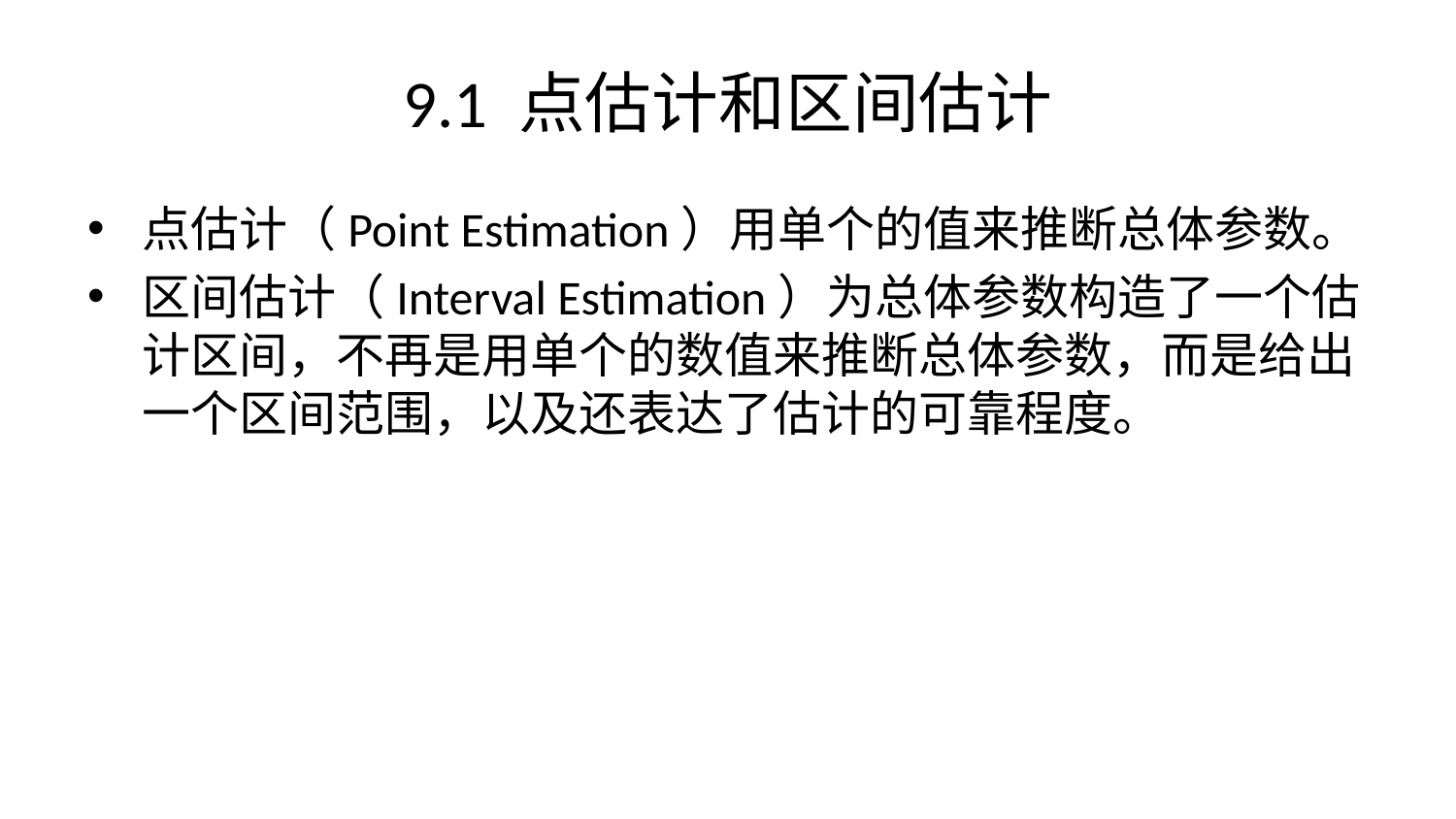

# 9.1 点估计和区间估计
点估计（Point Estimation）用单个的值来推断总体参数。
区间估计（Interval Estimation）为总体参数构造了一个估计区间，不再是用单个的数值来推断总体参数，而是给出一个区间范围，以及还表达了估计的可靠程度。